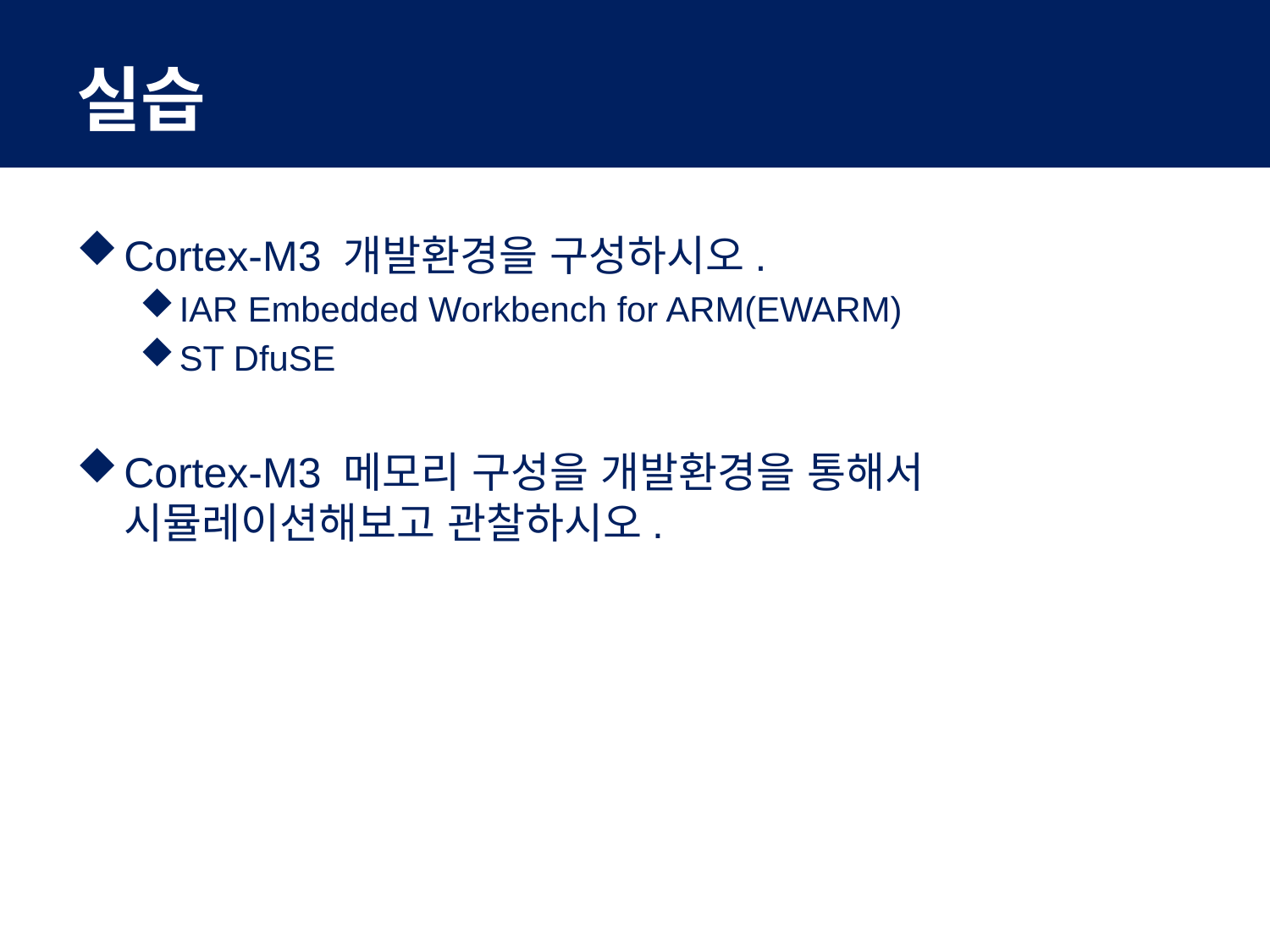

# 실습
Cortex-M3 개발환경을 구성하시오.
IAR Embedded Workbench for ARM(EWARM)
ST DfuSE

Cortex-M3 메모리 구성을 개발환경을 통해서 시뮬레이션해보고 관찰하시오.